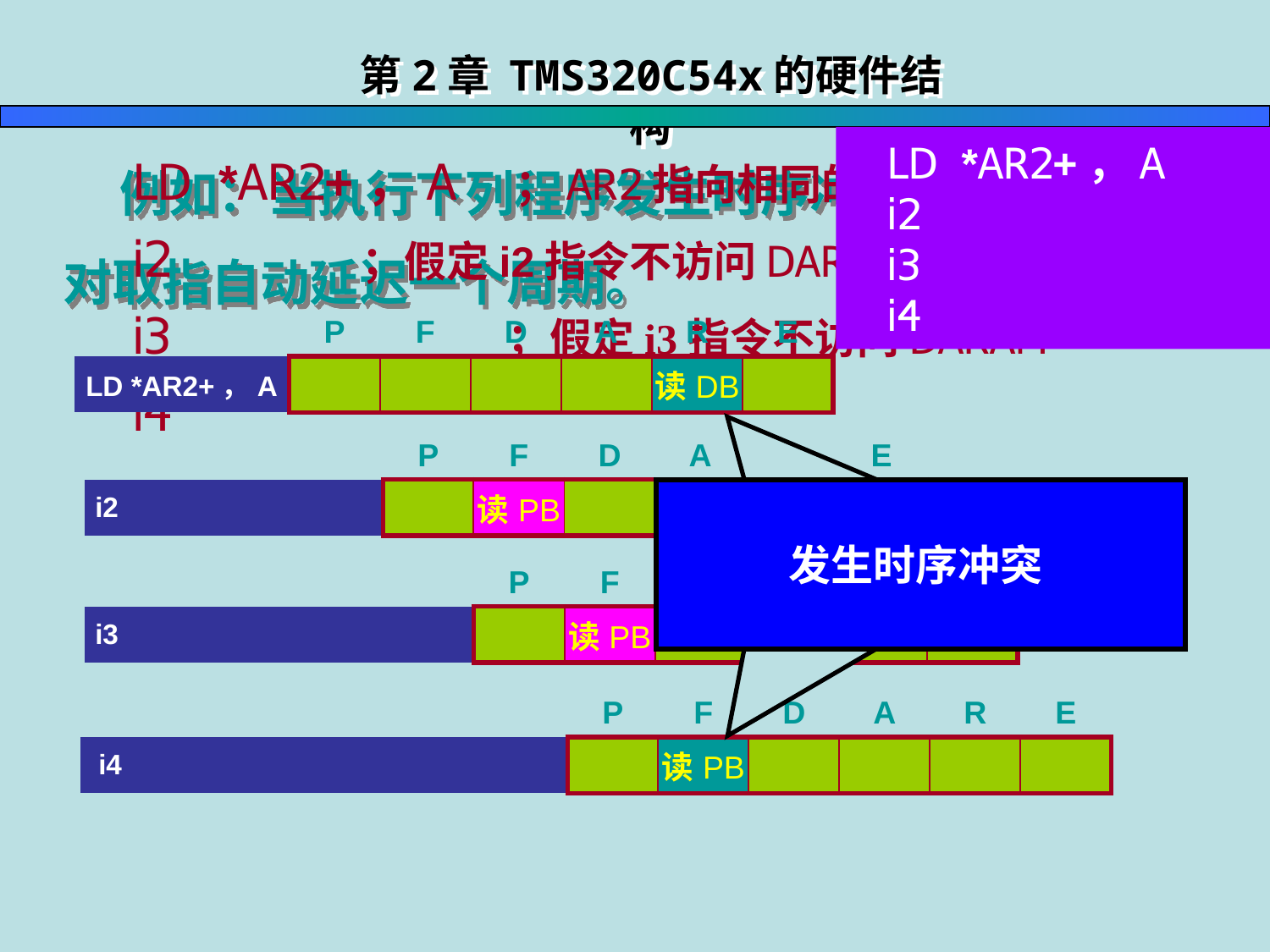

第2章 TMS320C54x的硬件结构

    例如：当执行下列程序发生时序冲突时，CPU能对取指自动延迟一个周期。
        LD  *AR2+，A   ；AR2指向相同的DARAM块
        i2             ；假定i2指令不访问DARAM
        i3                     ；假定i3指令不访问DARAM
        i4
   LD  *AR2+，A
   i2
   i3
   i4
|  | P | F | D | A | R | E |
| --- | --- | --- | --- | --- | --- | --- |
| LD \*AR2+，A |  |  |  |  | 读DB |  |
|  | P | F | D | A | R | E |
| --- | --- | --- | --- | --- | --- | --- |
| i2 |  | 读PB |  |  |  |  |
第1条指令读操作数
发生时序冲突
|  | P | F | D | A | R | E |
| --- | --- | --- | --- | --- | --- | --- |
| i3 |  | 读PB |  |  |  |  |
i4指令取指操作
|  | P | F | D | A | R | E |
| --- | --- | --- | --- | --- | --- | --- |
| i4 |  | 读PB |  |  |  |  |
155